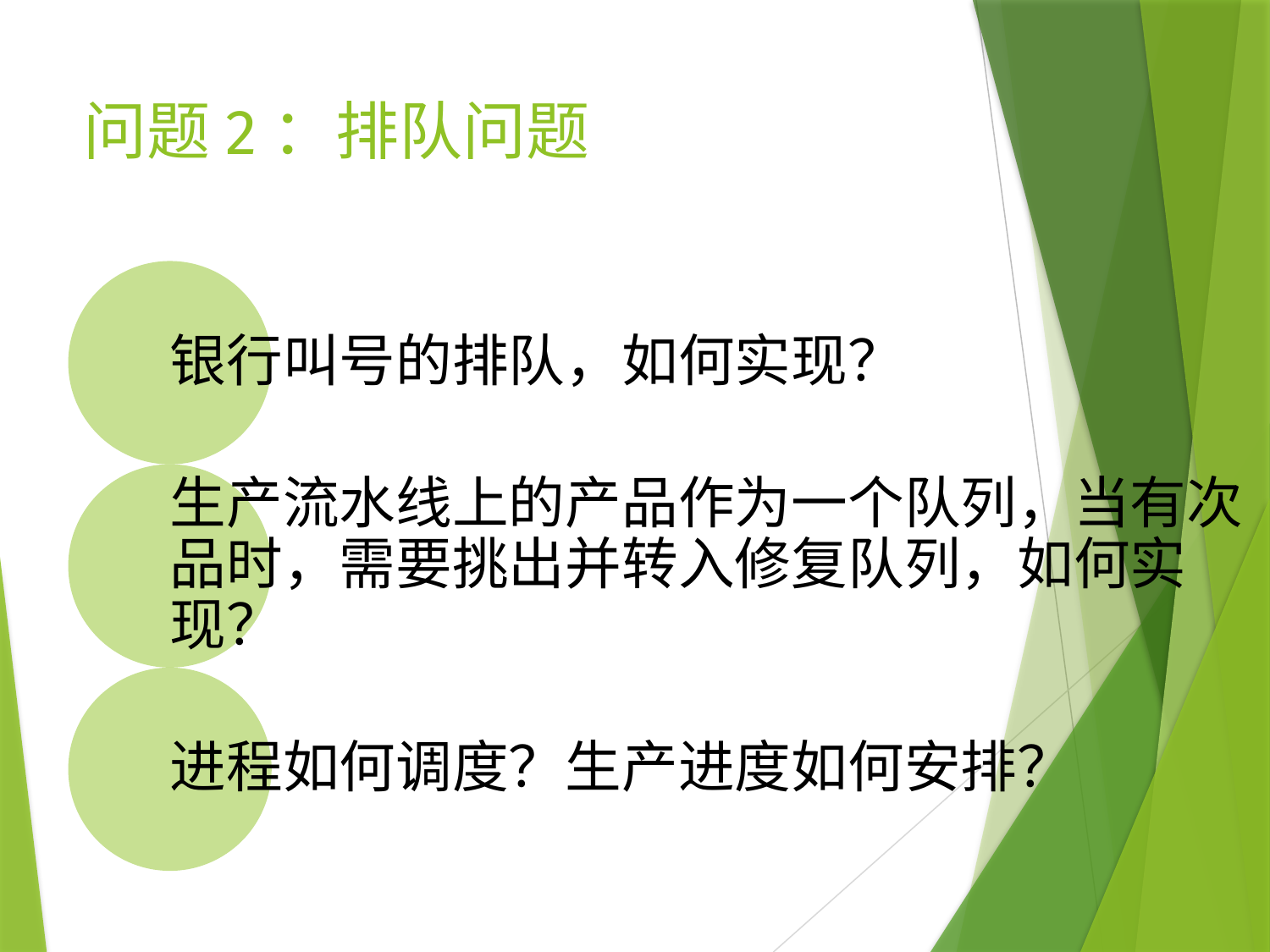

# 问题2：排队问题
银行叫号的排队，如何实现？
生产流水线上的产品作为一个队列，当有次品时，需要挑出并转入修复队列，如何实现？
进程如何调度？生产进度如何安排？